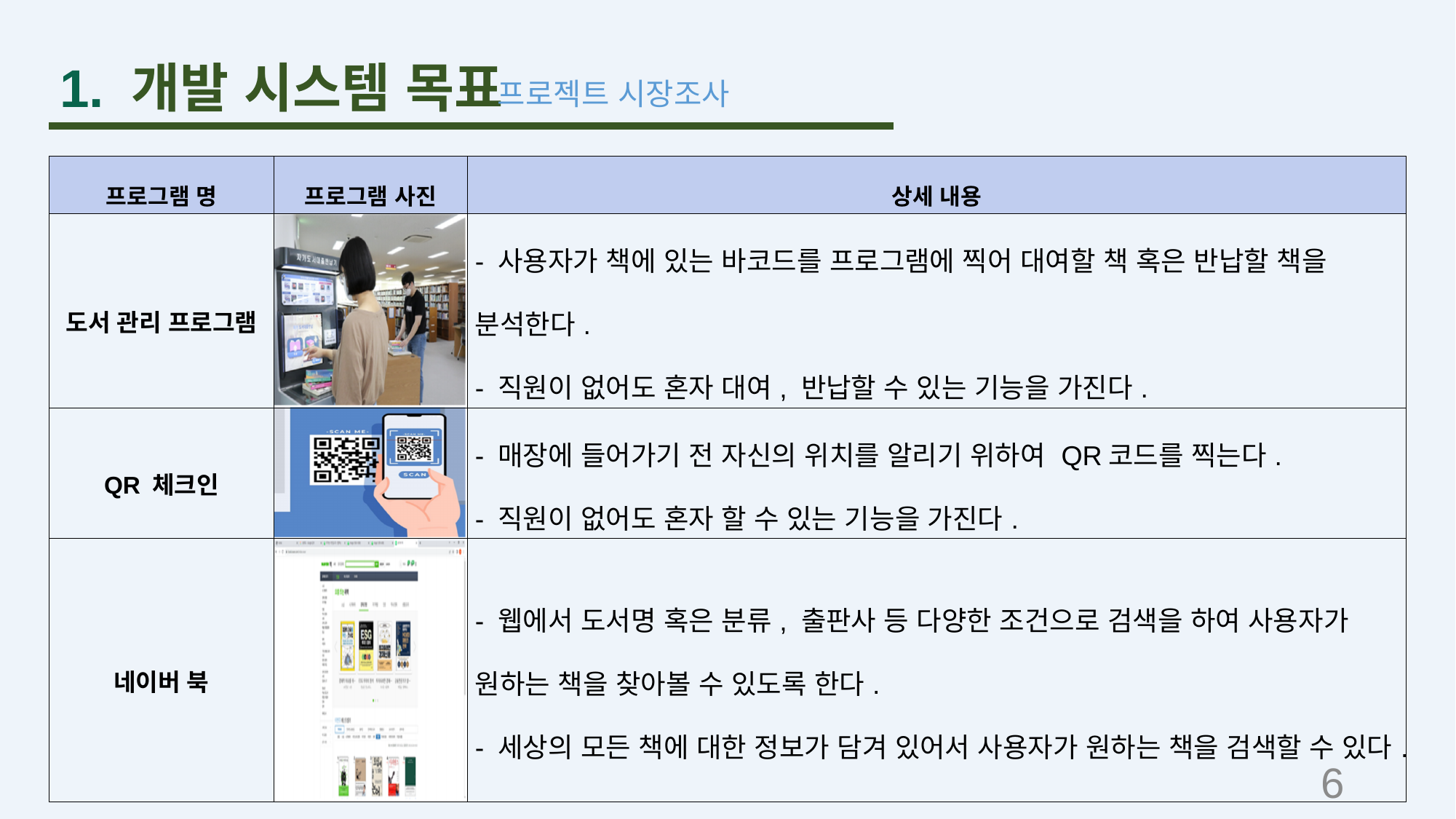

1. 개발 시스템 목표

프로젝트 시장조사
| 프로그램 명 | 프로그램 사진 | 상세 내용 |
| --- | --- | --- |
| 도서 관리 프로그램 |  | - 사용자가 책에 있는 바코드를 프로그램에 찍어 대여할 책 혹은 반납할 책을 분석한다. - 직원이 없어도 혼자 대여, 반납할 수 있는 기능을 가진다. |
| QR 체크인 |  | - 매장에 들어가기 전 자신의 위치를 알리기 위하여 QR코드를 찍는다. - 직원이 없어도 혼자 할 수 있는 기능을 가진다. |
| 네이버 북 |  | - 웹에서 도서명 혹은 분류, 출판사 등 다양한 조건으로 검색을 하여 사용자가 원하는 책을 찾아볼 수 있도록 한다. - 세상의 모든 책에 대한 정보가 담겨 있어서 사용자가 원하는 책을 검색할 수 있다. |

6